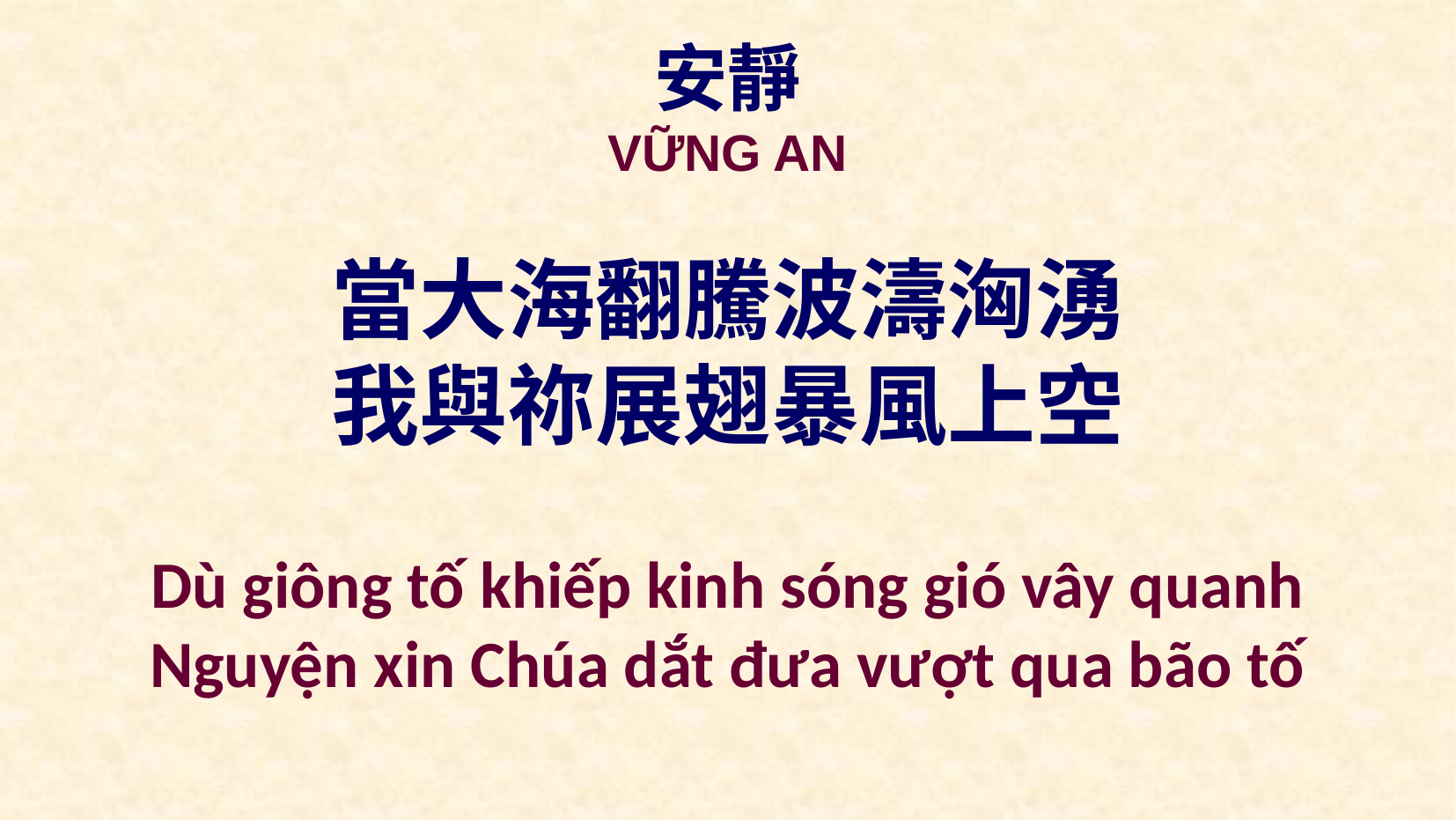

安靜
VỮNG AN
當大海翻騰波濤洶湧
我與祢展翅暴風上空
Dù giông tố khiếp kinh sóng gió vây quanh
Nguyện xin Chúa dắt đưa vượt qua bão tố